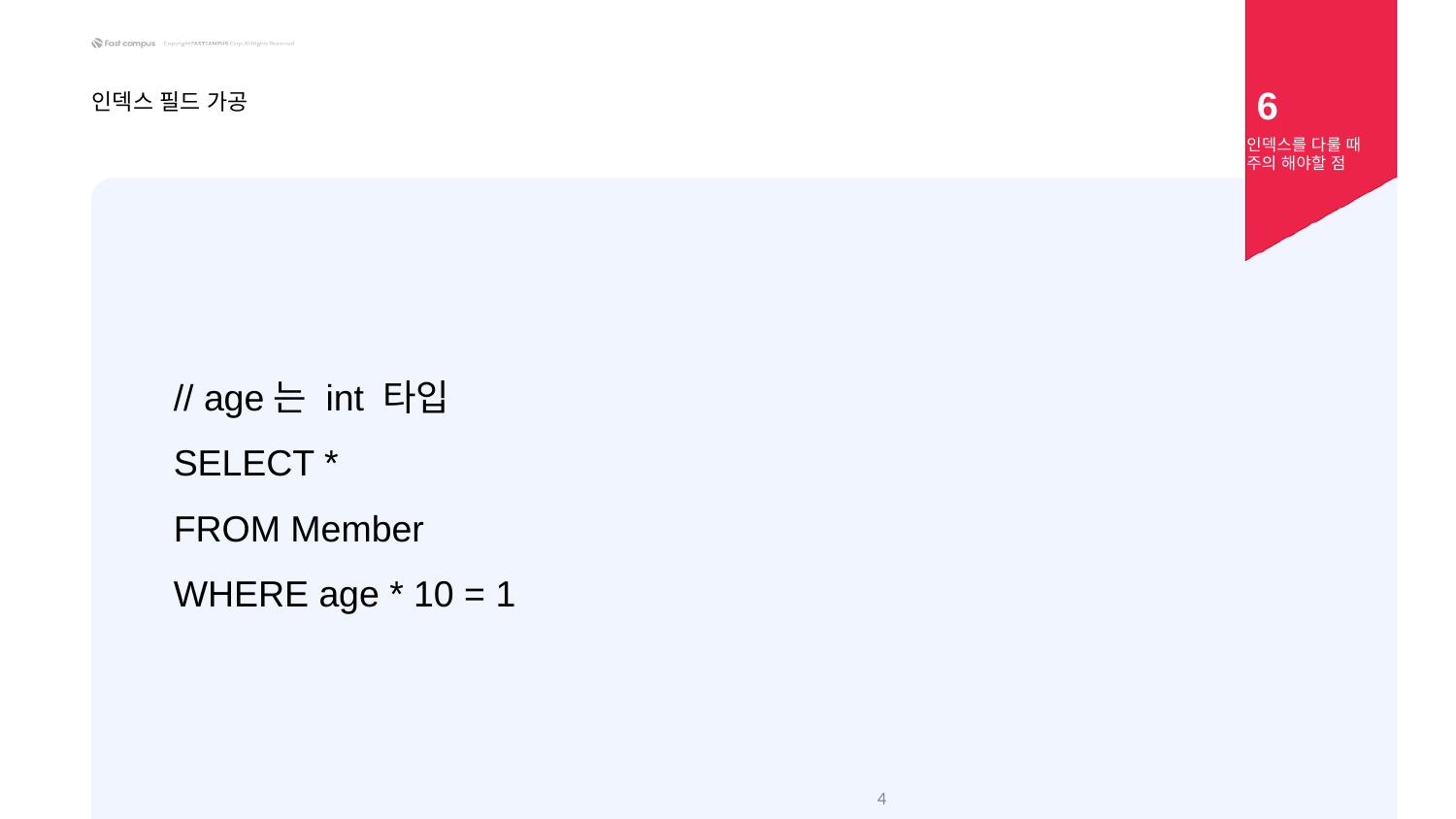

6
인덱스 필드 가공
인덱스를 다룰 때 주의 해야할 점
// age는 int 타입
SELECT *
FROM Member
WHERE age * 10 = 1
4